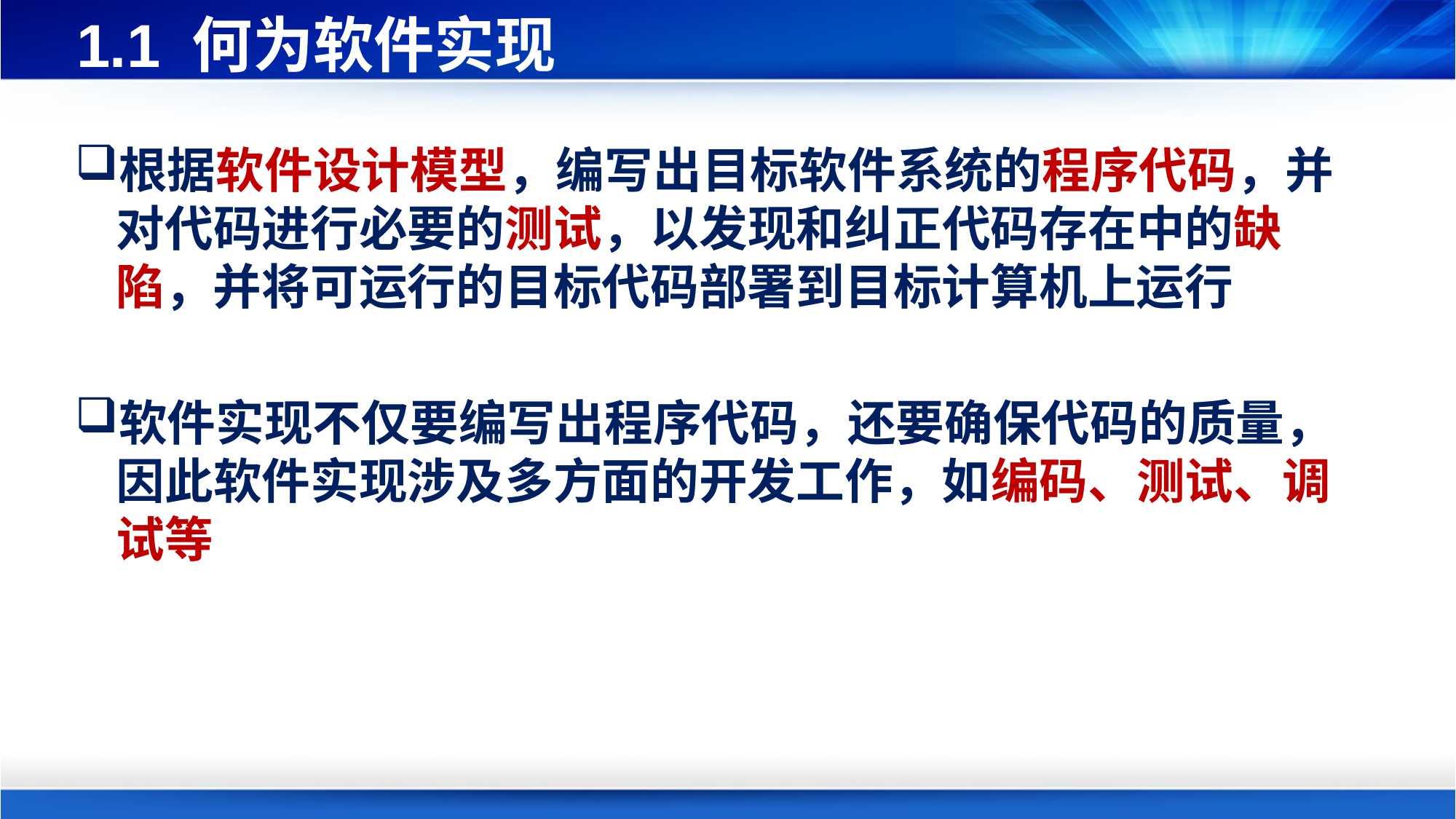

# 1.1 何为软件实现
根据软件设计模型，编写出目标软件系统的程序代码，并对代码进行必要的测试，以发现和纠正代码存在中的缺陷，并将可运行的目标代码部署到目标计算机上运行

软件实现不仅要编写出程序代码，还要确保代码的质量，因此软件实现涉及多方面的开发工作，如编码、测试、调试等